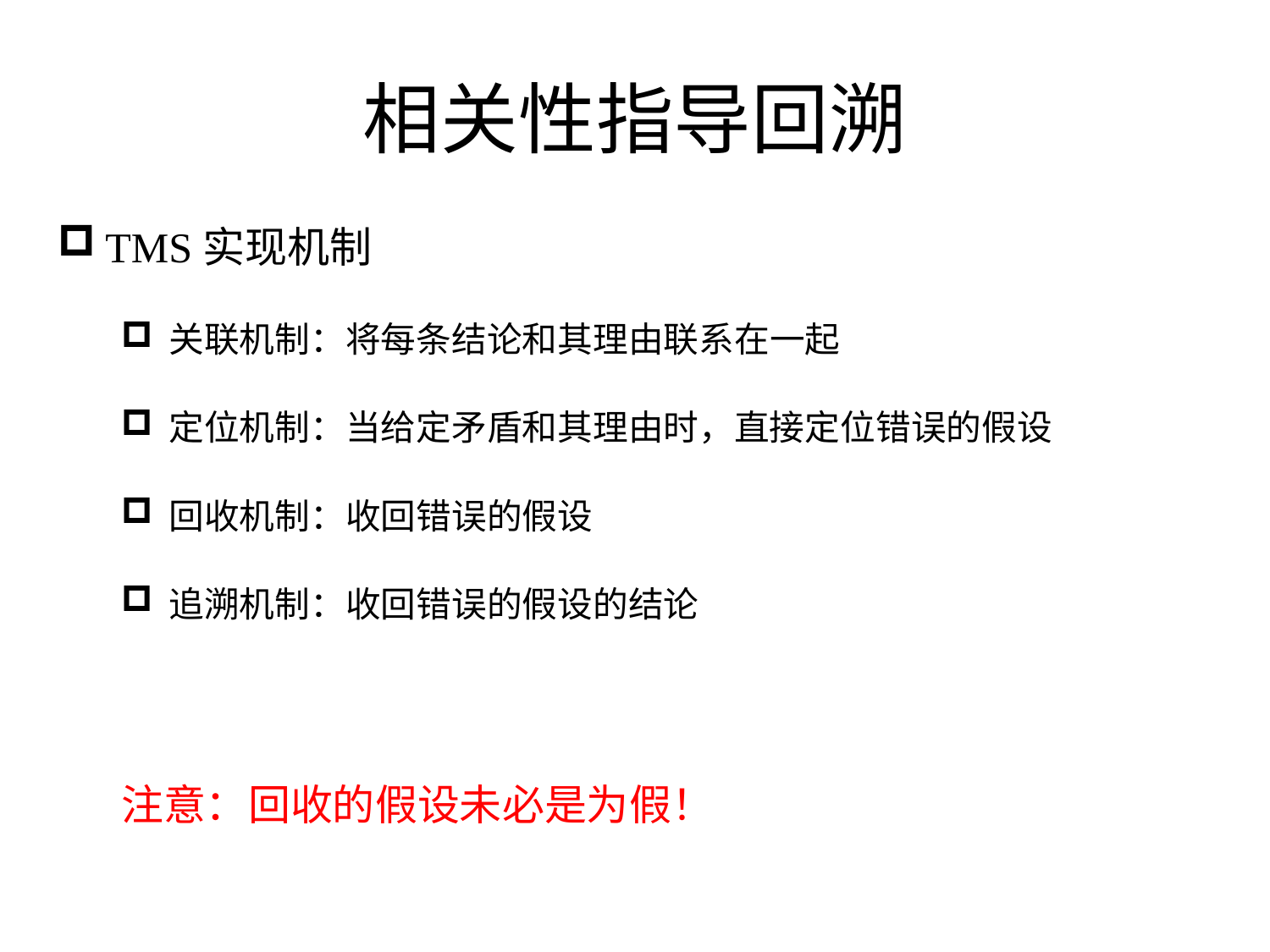

# 相关性指导回溯
TMS实现机制
关联机制：将每条结论和其理由联系在一起
定位机制：当给定矛盾和其理由时，直接定位错误的假设
回收机制：收回错误的假设
追溯机制：收回错误的假设的结论

注意：回收的假设未必是为假！